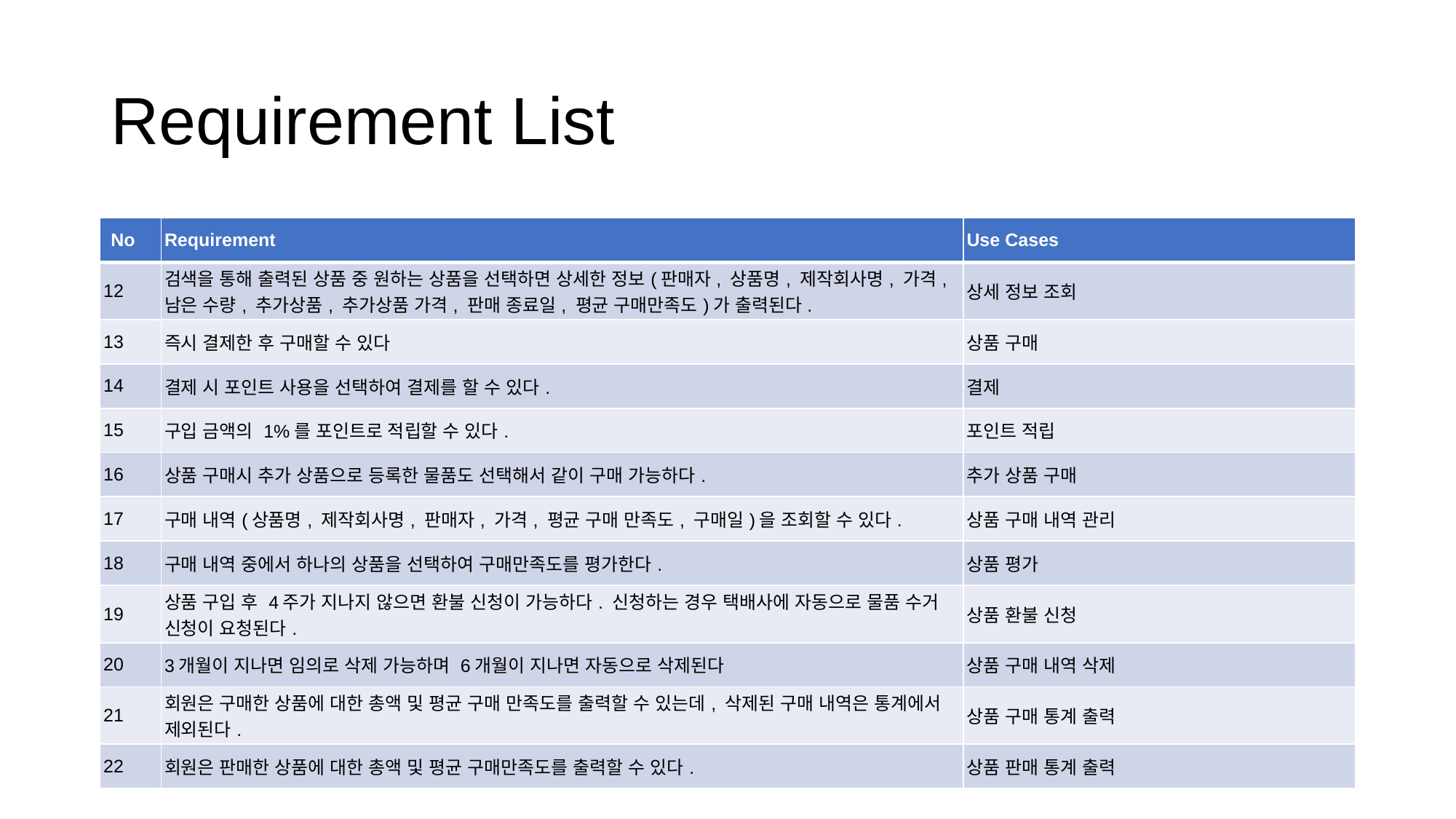

# Requirement List
| No | Requirement | Use Cases |
| --- | --- | --- |
| 12 | 검색을 통해 출력된 상품 중 원하는 상품을 선택하면 상세한 정보(판매자, 상품명, 제작회사명, 가격, 남은 수량, 추가상품, 추가상품 가격, 판매 종료일, 평균 구매만족도)가 출력된다. | 상세 정보 조회 |
| 13 | 즉시 결제한 후 구매할 수 있다 | 상품 구매 |
| 14 | 결제 시 포인트 사용을 선택하여 결제를 할 수 있다. | 결제 |
| 15 | 구입 금액의 1%를 포인트로 적립할 수 있다. | 포인트 적립 |
| 16 | 상품 구매시 추가 상품으로 등록한 물품도 선택해서 같이 구매 가능하다. | 추가 상품 구매 |
| 17 | 구매 내역(상품명, 제작회사명, 판매자, 가격, 평균 구매 만족도, 구매일)을 조회할 수 있다. | 상품 구매 내역 관리 |
| 18 | 구매 내역 중에서 하나의 상품을 선택하여 구매만족도를 평가한다. | 상품 평가 |
| 19 | 상품 구입 후 4주가 지나지 않으면 환불 신청이 가능하다. 신청하는 경우 택배사에 자동으로 물품 수거 신청이 요청된다. | 상품 환불 신청 |
| 20 | 3개월이 지나면 임의로 삭제 가능하며 6개월이 지나면 자동으로 삭제된다 | 상품 구매 내역 삭제 |
| 21 | 회원은 구매한 상품에 대한 총액 및 평균 구매 만족도를 출력할 수 있는데, 삭제된 구매 내역은 통계에서 제외된다. | 상품 구매 통계 출력 |
| 22 | 회원은 판매한 상품에 대한 총액 및 평균 구매만족도를 출력할 수 있다. | 상품 판매 통계 출력 |